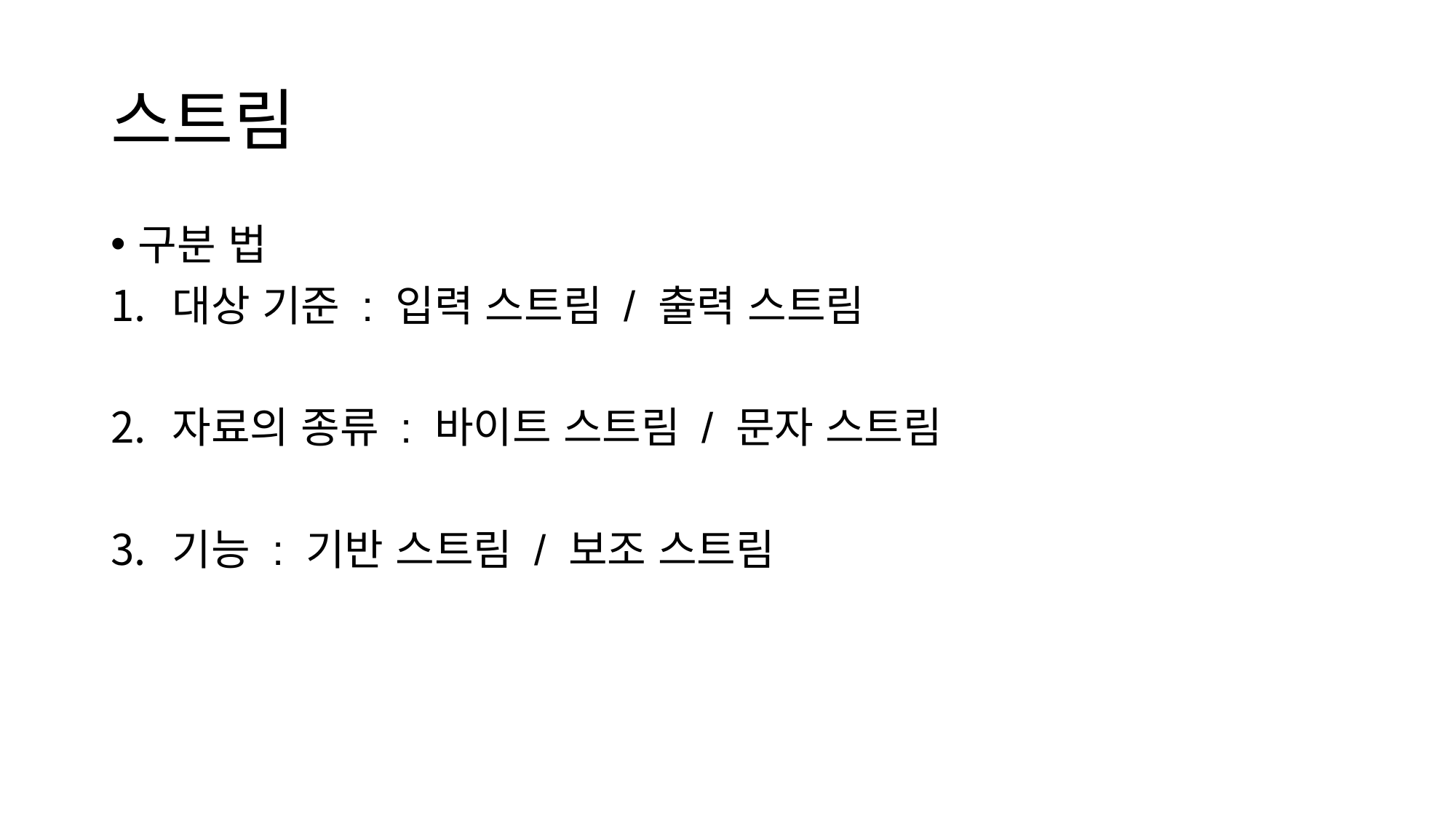

# 스트림
구분 법
대상 기준 : 입력 스트림 / 출력 스트림

자료의 종류 : 바이트 스트림 / 문자 스트림

기능 : 기반 스트림 / 보조 스트림